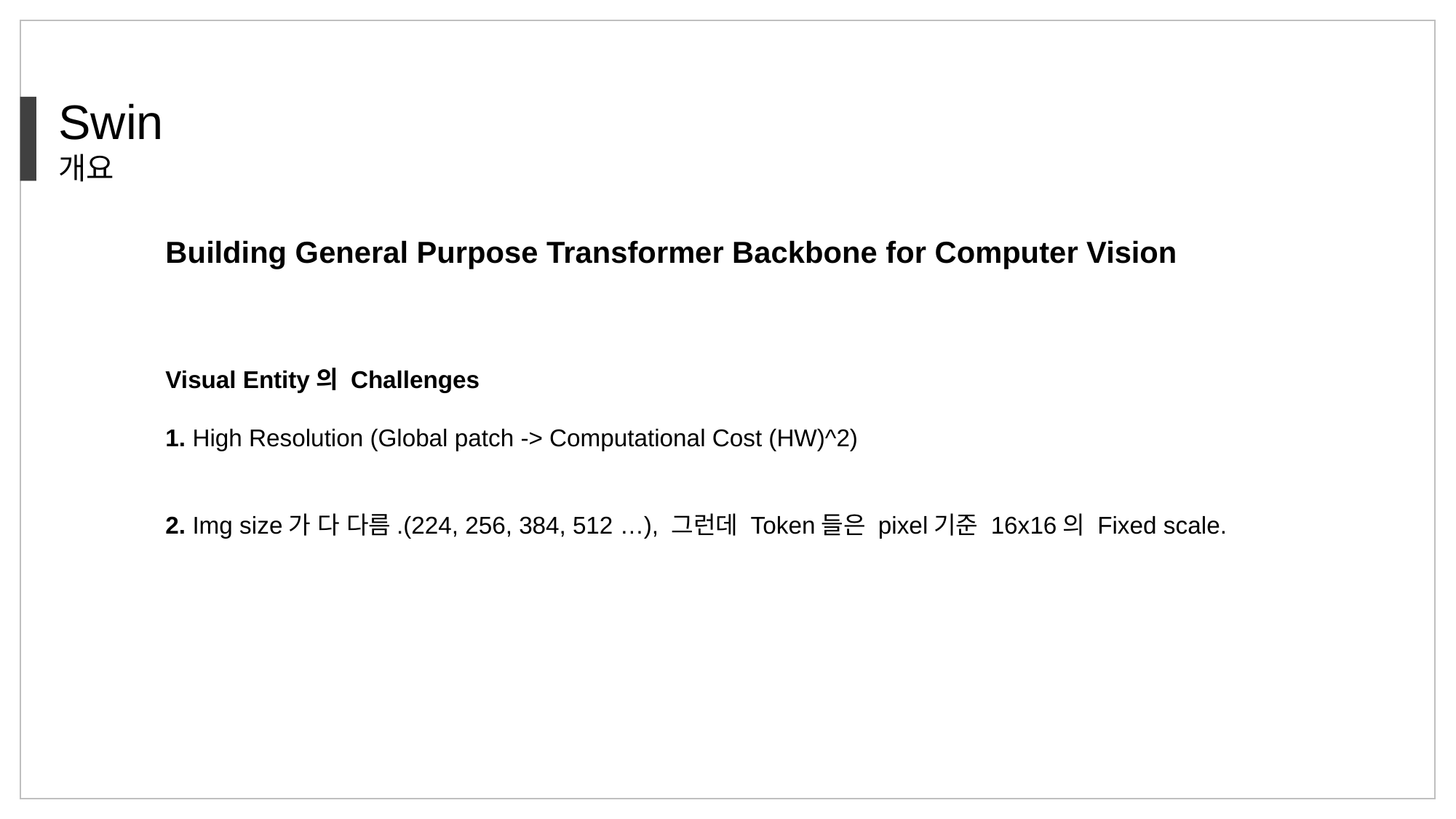

Swin
개요

Building General Purpose Transformer Backbone for Computer Vision

Visual Entity의 Challenges

1. High Resolution (Global patch -> Computational Cost (HW)^2)

2. Img size가 다 다름.(224, 256, 384, 512 …), 그런데 Token들은 pixel기준 16x16의 Fixed scale.